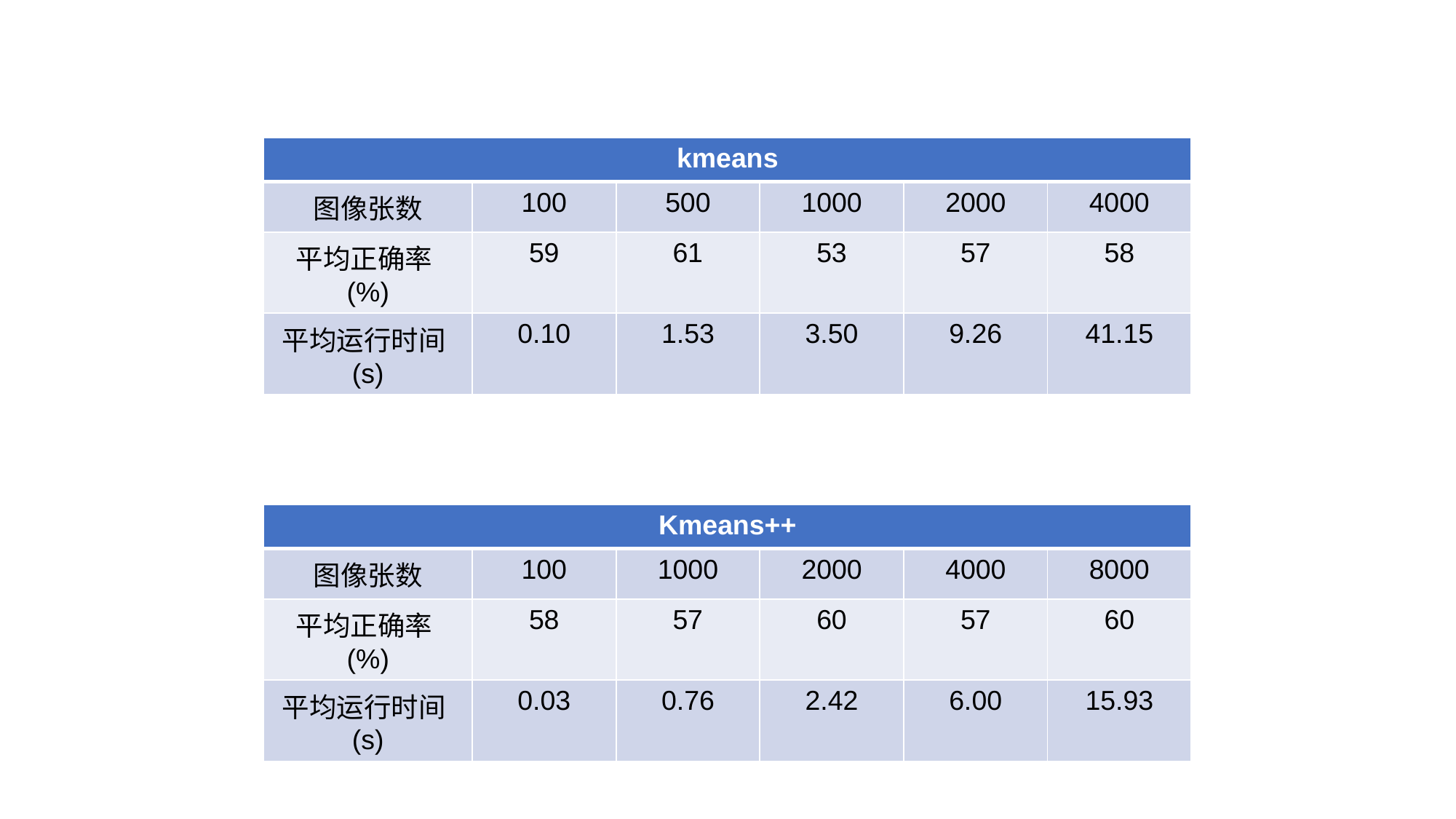

| kmeans |  |  |  |  |  |
| --- | --- | --- | --- | --- | --- |
| 图像张数 | 100 | 500 | 1000 | 2000 | 4000 |
| 平均正确率(%) | 59 | 61 | 53 | 57 | 58 |
| 平均运行时间(s) | 0.10 | 1.53 | 3.50 | 9.26 | 41.15 |
| Kmeans++ |  |  |  |  |  |
| --- | --- | --- | --- | --- | --- |
| 图像张数 | 100 | 1000 | 2000 | 4000 | 8000 |
| 平均正确率(%) | 58 | 57 | 60 | 57 | 60 |
| 平均运行时间(s) | 0.03 | 0.76 | 2.42 | 6.00 | 15.93 |